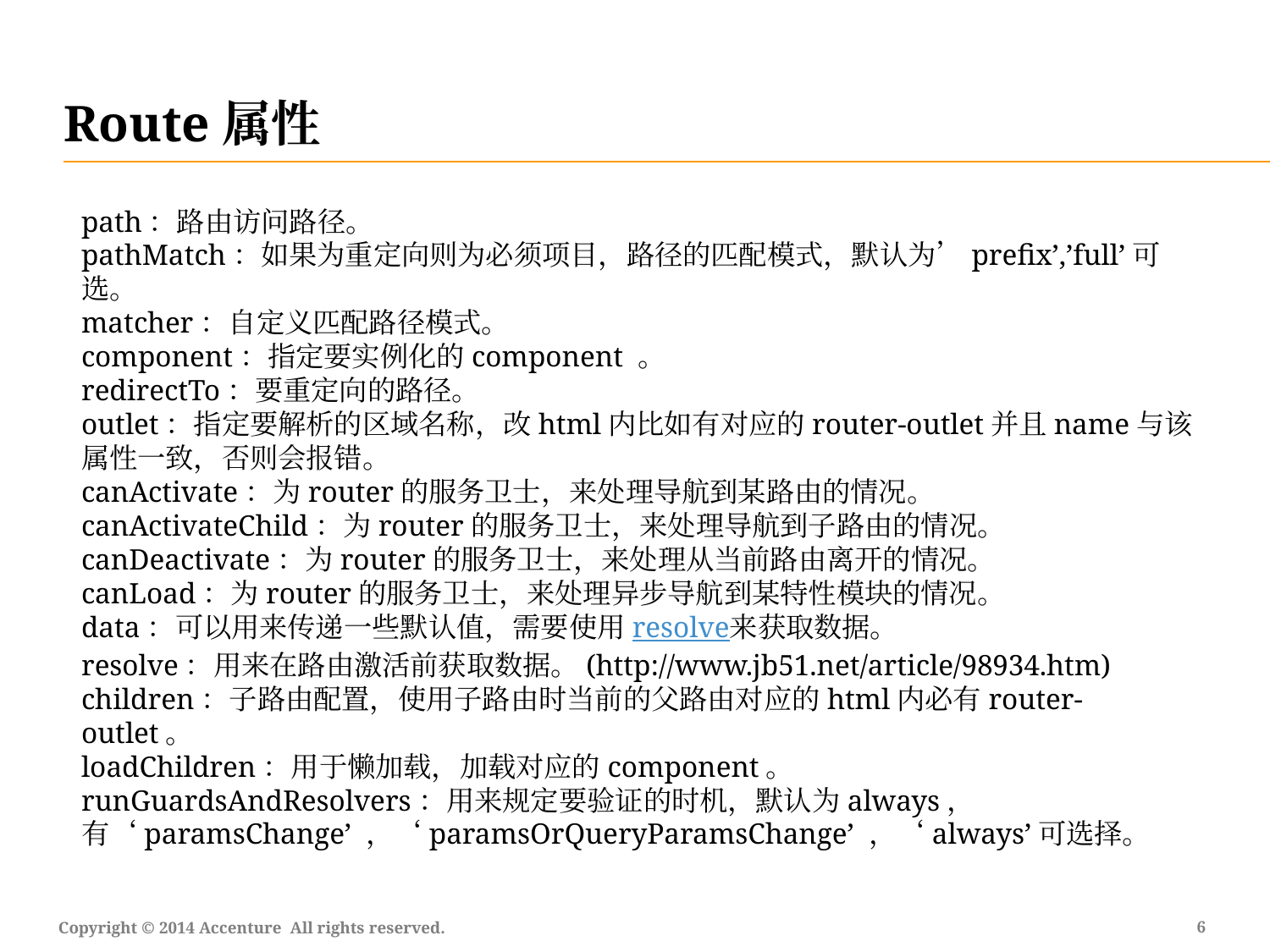

Route属性
path：路由访问路径。
pathMatch：如果为重定向则为必须项目，路径的匹配模式，默认为’prefix’,’full’可选。
matcher：自定义匹配路径模式。
component：指定要实例化的component 。
redirectTo：要重定向的路径。
outlet：指定要解析的区域名称，改html内比如有对应的router-outlet并且name与该属性一致，否则会报错。
canActivate：为router的服务卫士，来处理导航到某路由的情况。
canActivateChild：为router的服务卫士，来处理导航到子路由的情况。
canDeactivate：为router的服务卫士，来处理从当前路由离开的情况。
canLoad：为router的服务卫士，来处理异步导航到某特性模块的情况。
data：可以用来传递一些默认值，需要使用resolve来获取数据。
resolve：用来在路由激活前获取数据。(http://www.jb51.net/article/98934.htm)
children：子路由配置，使用子路由时当前的父路由对应的html内必有router-outlet。
loadChildren：用于懒加载，加载对应的component。
runGuardsAndResolvers：用来规定要验证的时机，默认为always，有‘paramsChange’ ，‘paramsOrQueryParamsChange’ ，‘always’可选择。

6
Copyright © 2014 Accenture  All rights reserved.